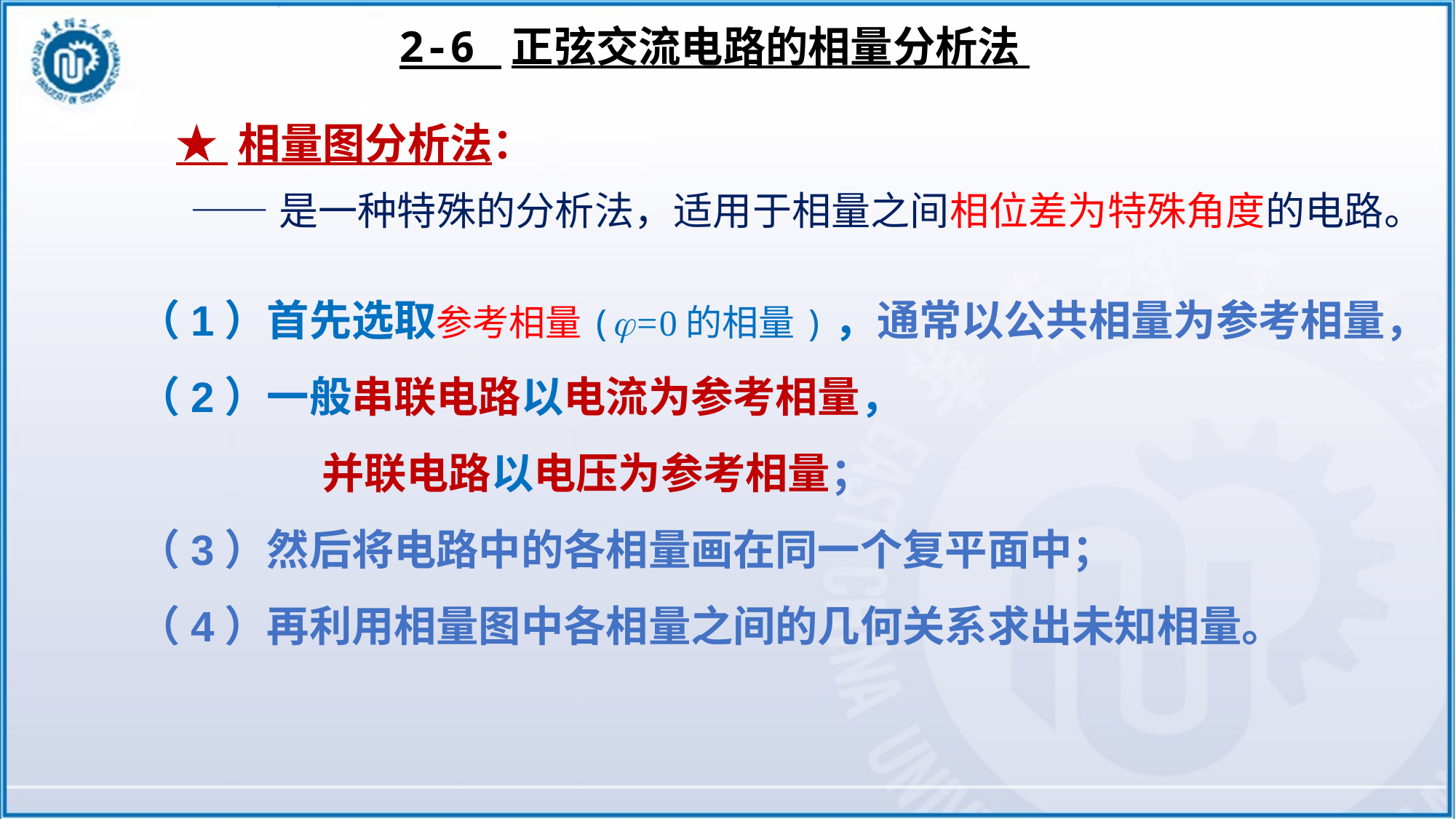

2-6 正弦交流电路的相量分析法
★ 相量图分析法：
——是一种特殊的分析法，适用于相量之间相位差为特殊角度的电路。
（1）首先选取参考相量(ϕ=0的相量)，通常以公共相量为参考相量，
（2）一般串联电路以电流为参考相量，
                  并联电路以电压为参考相量；
（3）然后将电路中的各相量画在同一个复平面中；
（4）再利用相量图中各相量之间的几何关系求出未知相量。
44